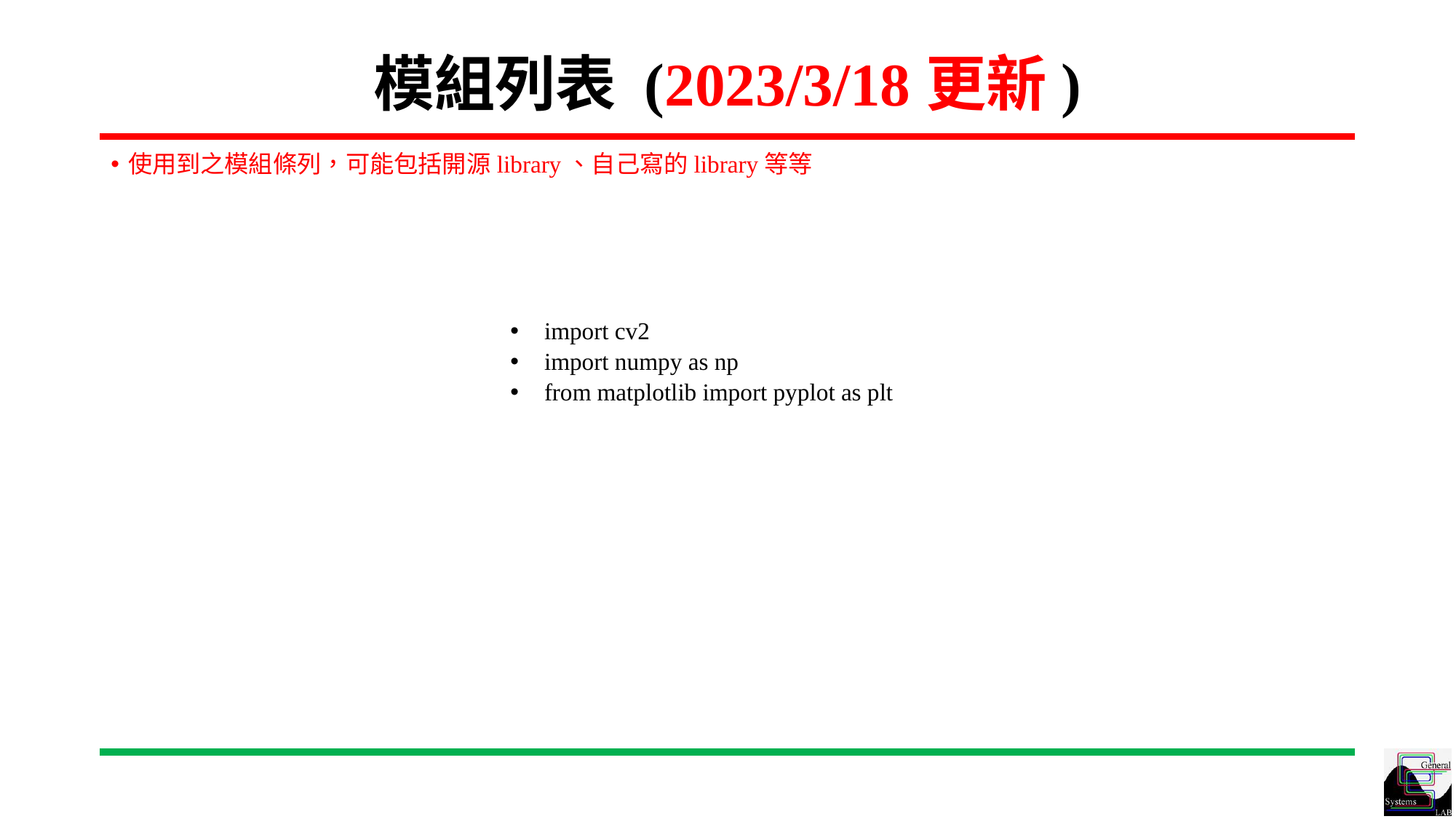

# 模組列表 (2023/3/18更新)
使用到之模組條列，可能包括開源library、自己寫的library等等
import cv2
import numpy as np
from matplotlib import pyplot as plt